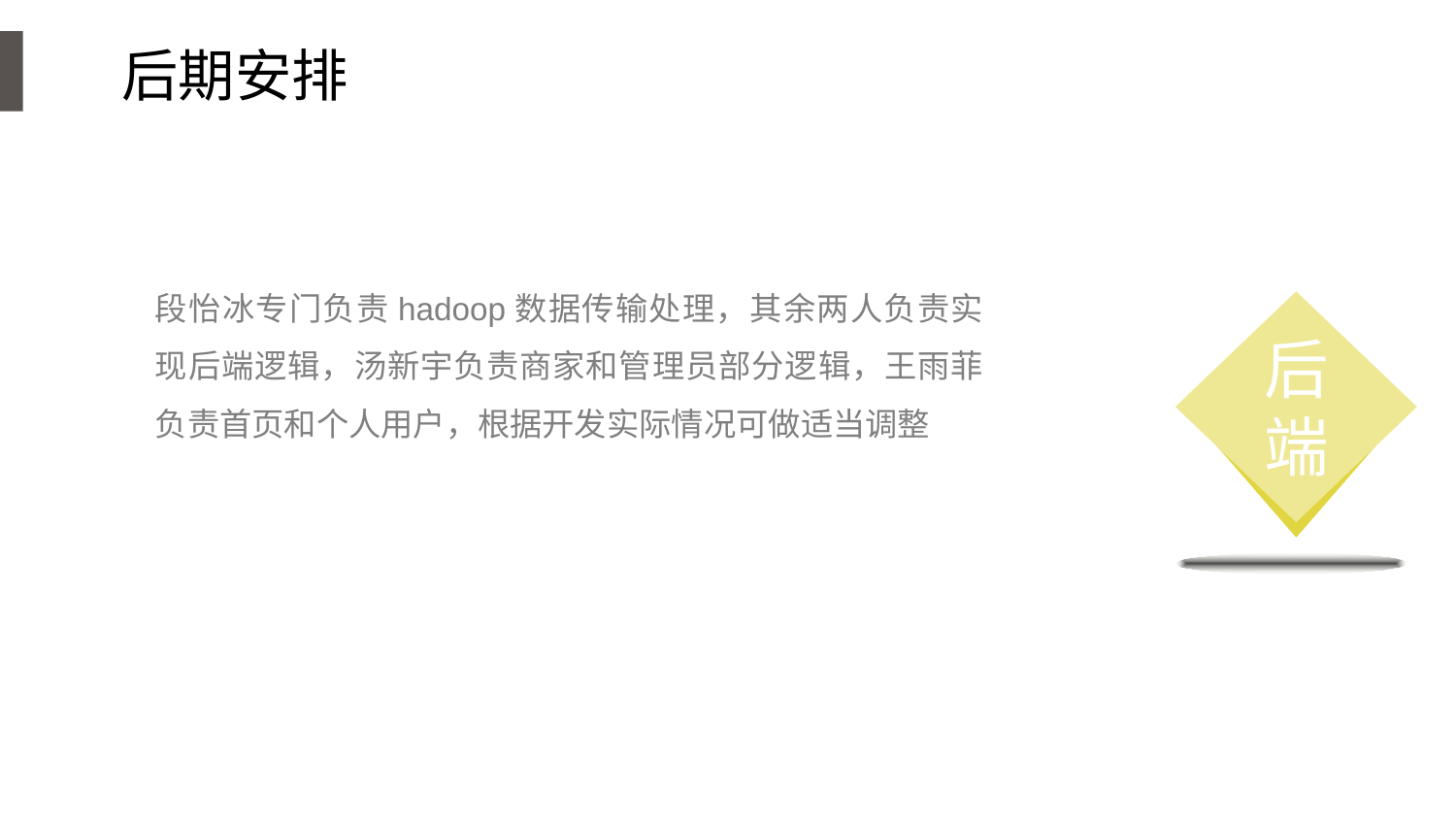

后期安排
段怡冰专门负责hadoop数据传输处理，其余两人负责实现后端逻辑，汤新宇负责商家和管理员部分逻辑，王雨菲负责首页和个人用户，根据开发实际情况可做适当调整
后端